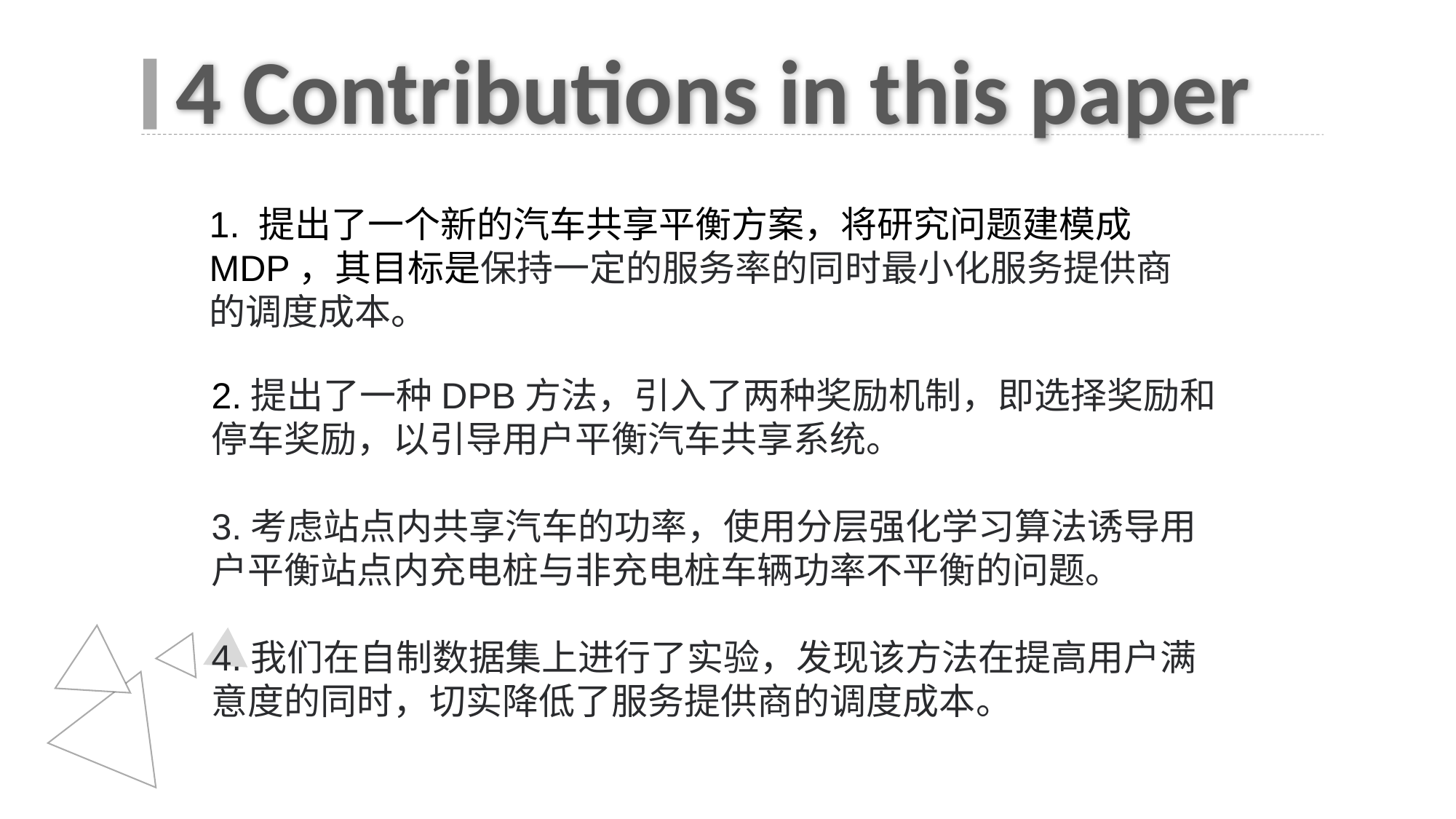

4 Contributions in this paper

1. 提出了一个新的汽车共享平衡方案，将研究问题建模成MDP，其目标是保持一定的服务率的同时最小化服务提供商的调度成本。
2.提出了一种DPB方法，引入了两种奖励机制，即选择奖励和停车奖励，以引导用户平衡汽车共享系统。

3.考虑站点内共享汽车的功率，使用分层强化学习算法诱导用户平衡站点内充电桩与非充电桩车辆功率不平衡的问题。

4.我们在自制数据集上进行了实验，发现该方法在提高用户满意度的同时，切实降低了服务提供商的调度成本。